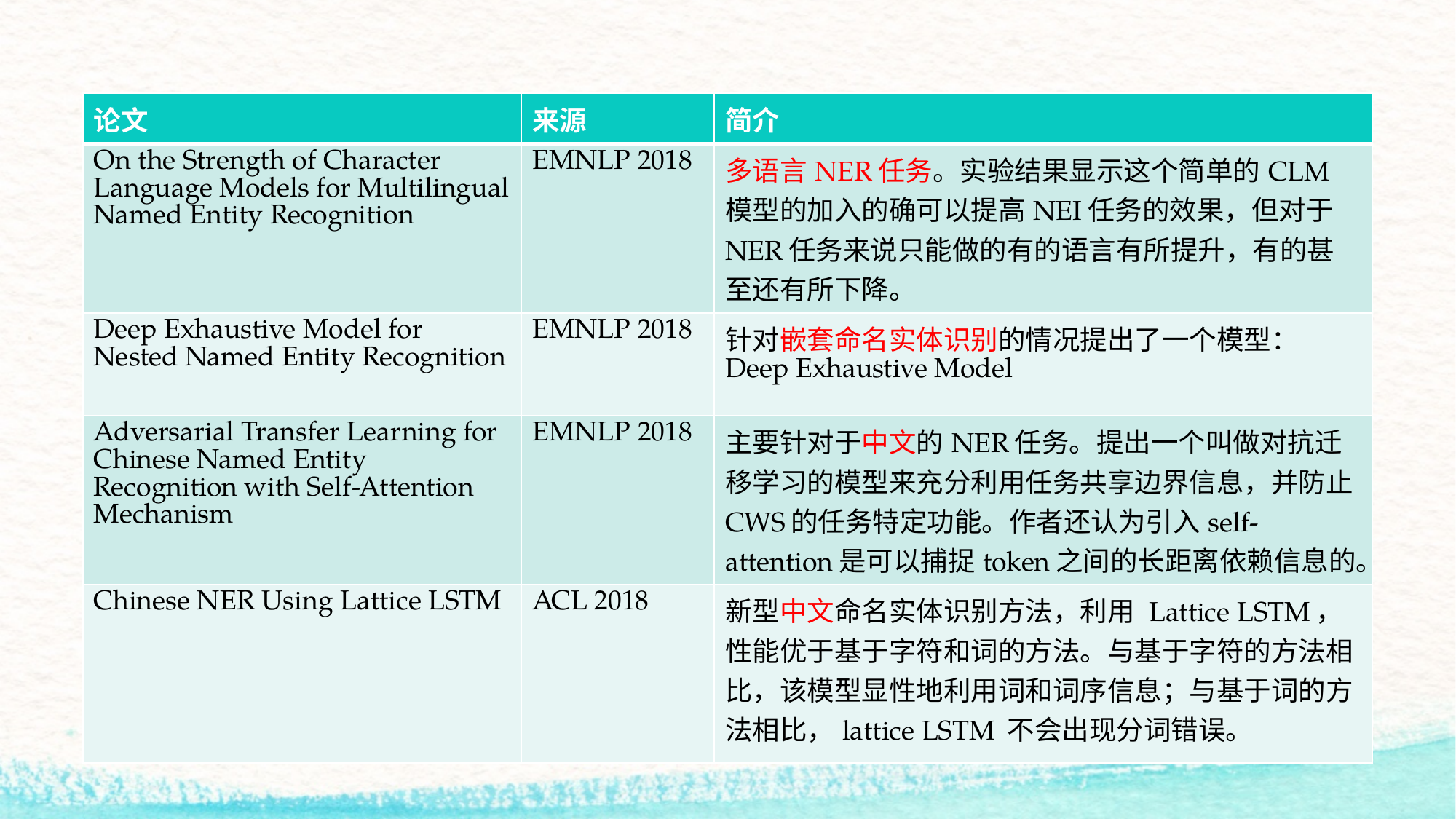

| 论文 | 来源 | 简介 |
| --- | --- | --- |
| On the Strength of Character Language Models for Multilingual Named Entity Recognition | EMNLP 2018 | 多语言NER任务。实验结果显示这个简单的CLM模型的加入的确可以提高NEI任务的效果，但对于NER任务来说只能做的有的语言有所提升，有的甚至还有所下降。 |
| Deep Exhaustive Model for Nested Named Entity Recognition | EMNLP 2018 | 针对嵌套命名实体识别的情况提出了一个模型：Deep Exhaustive Model |
| Adversarial Transfer Learning for Chinese Named Entity Recognition with Self-Attention Mechanism | EMNLP 2018 | 主要针对于中文的NER任务。提出一个叫做对抗迁移学习的模型来充分利用任务共享边界信息，并防止CWS的任务特定功能。作者还认为引入self-attention是可以捕捉token之间的长距离依赖信息的。 |
| Chinese NER Using Lattice LSTM | ACL 2018 | 新型中文命名实体识别方法，利用 Lattice LSTM，性能优于基于字符和词的方法。与基于字符的方法相比，该模型显性地利用词和词序信息；与基于词的方法相比，lattice LSTM 不会出现分词错误。 |